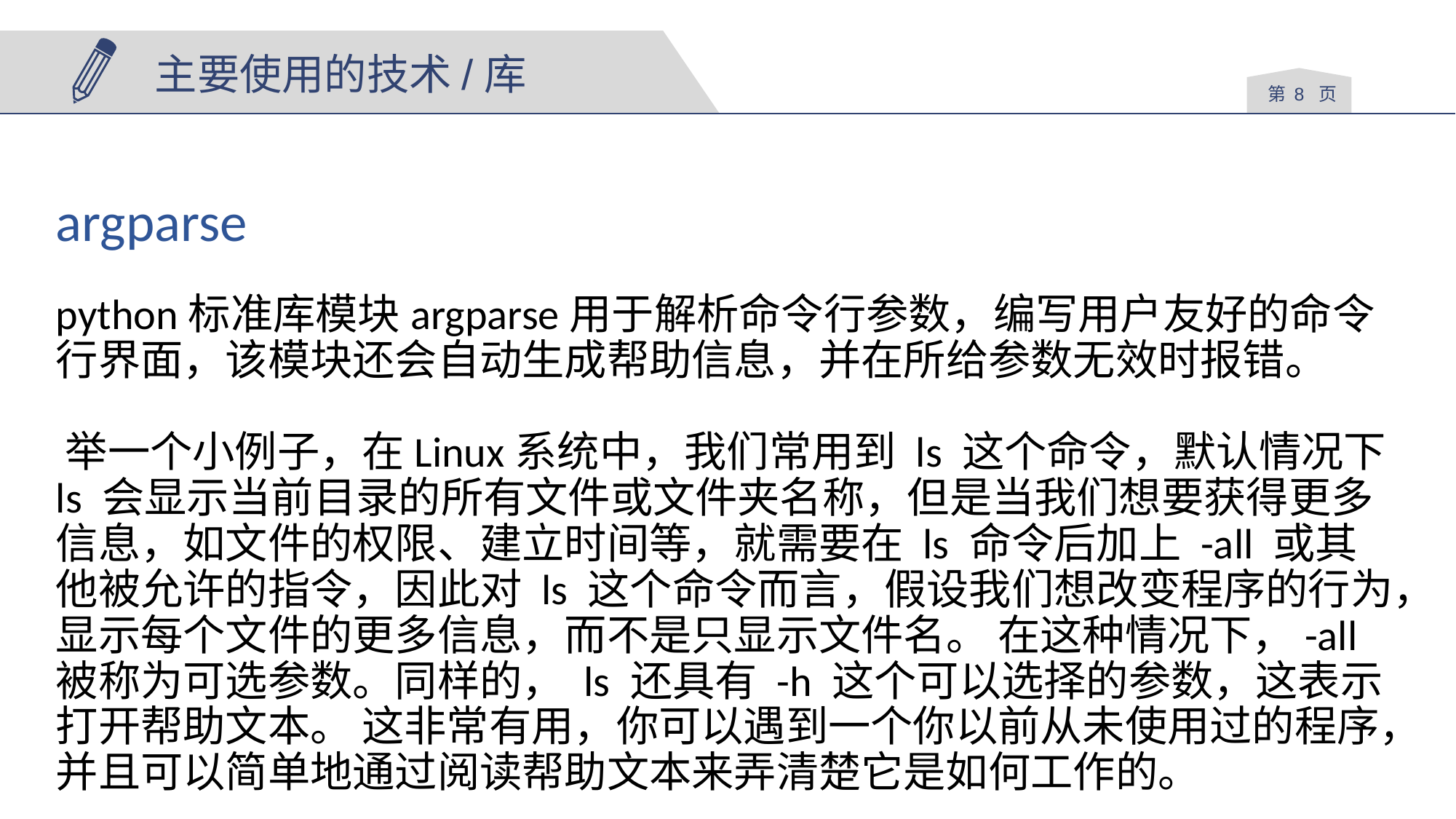

主要使用的技术/库

第 8  页
# argparse python标准库模块argparse用于解析命令行参数，编写用户友好的命令行界面，该模块还会自动生成帮助信息，并在所给参数无效时报错。 举一个小例子，在Linux系统中，我们常用到 ls 这个命令，默认情况下 ls 会显示当前目录的所有文件或文件夹名称，但是当我们想要获得更多信息，如文件的权限、建立时间等，就需要在 ls 命令后加上 -all 或其他被允许的指令，因此对 ls 这个命令而言，假设我们想改变程序的行为，显示每个文件的更多信息，而不是只显示文件名。 在这种情况下，-all 被称为可选参数。同样的， ls 还具有 -h 这个可以选择的参数，这表示打开帮助文本。 这非常有用，你可以遇到一个你以前从未使用过的程序，并且可以简单地通过阅读帮助文本来弄清楚它是如何工作的。